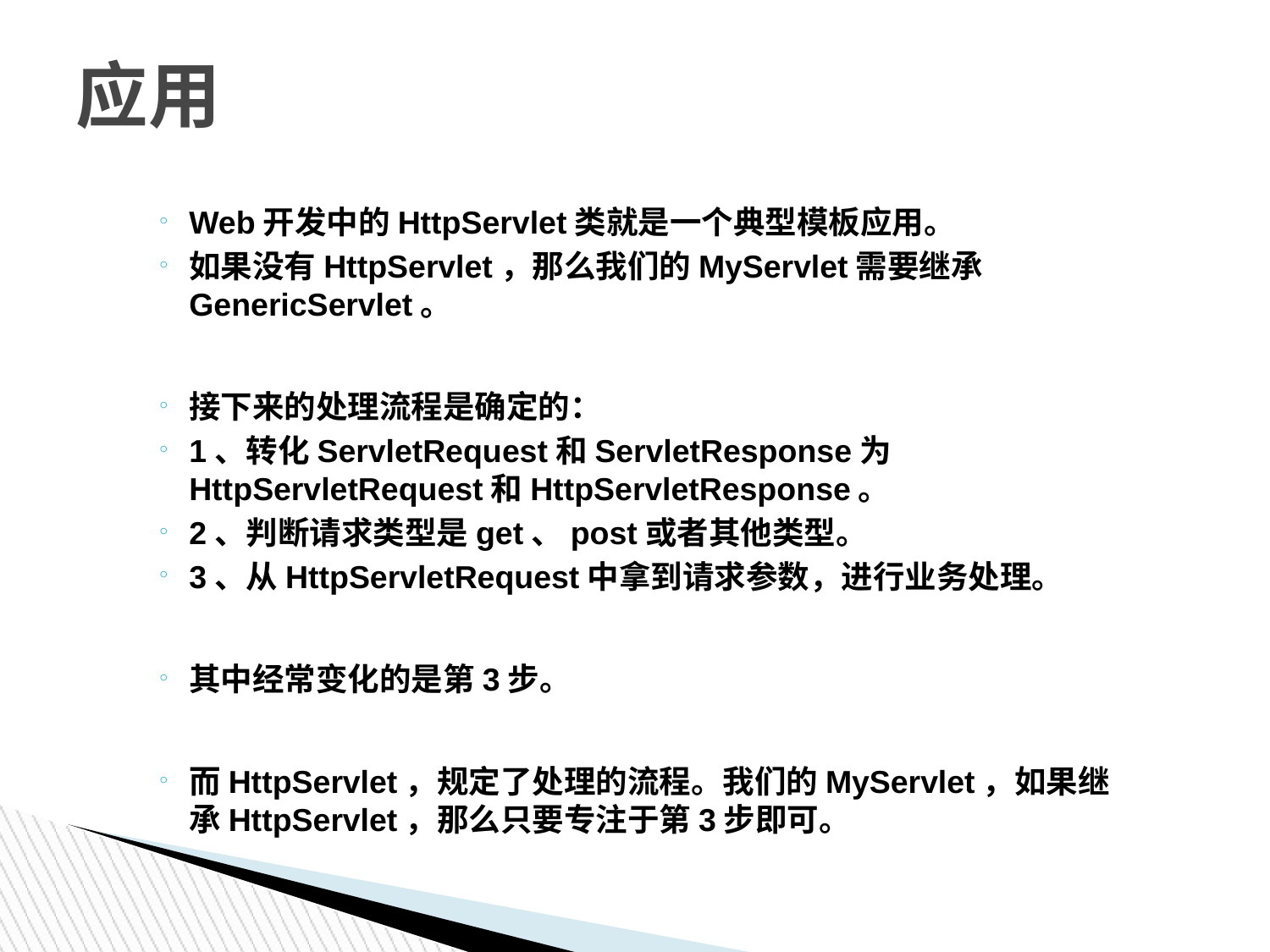

# 应用

Web开发中的HttpServlet类就是一个典型模板应用。
如果没有HttpServlet，那么我们的MyServlet需要继承GenericServlet。

接下来的处理流程是确定的：
1、转化ServletRequest和ServletResponse为HttpServletRequest和HttpServletResponse。
2、判断请求类型是get、post或者其他类型。
3、从HttpServletRequest中拿到请求参数，进行业务处理。

其中经常变化的是第3步。

而HttpServlet，规定了处理的流程。我们的MyServlet，如果继承HttpServlet，那么只要专注于第3步即可。